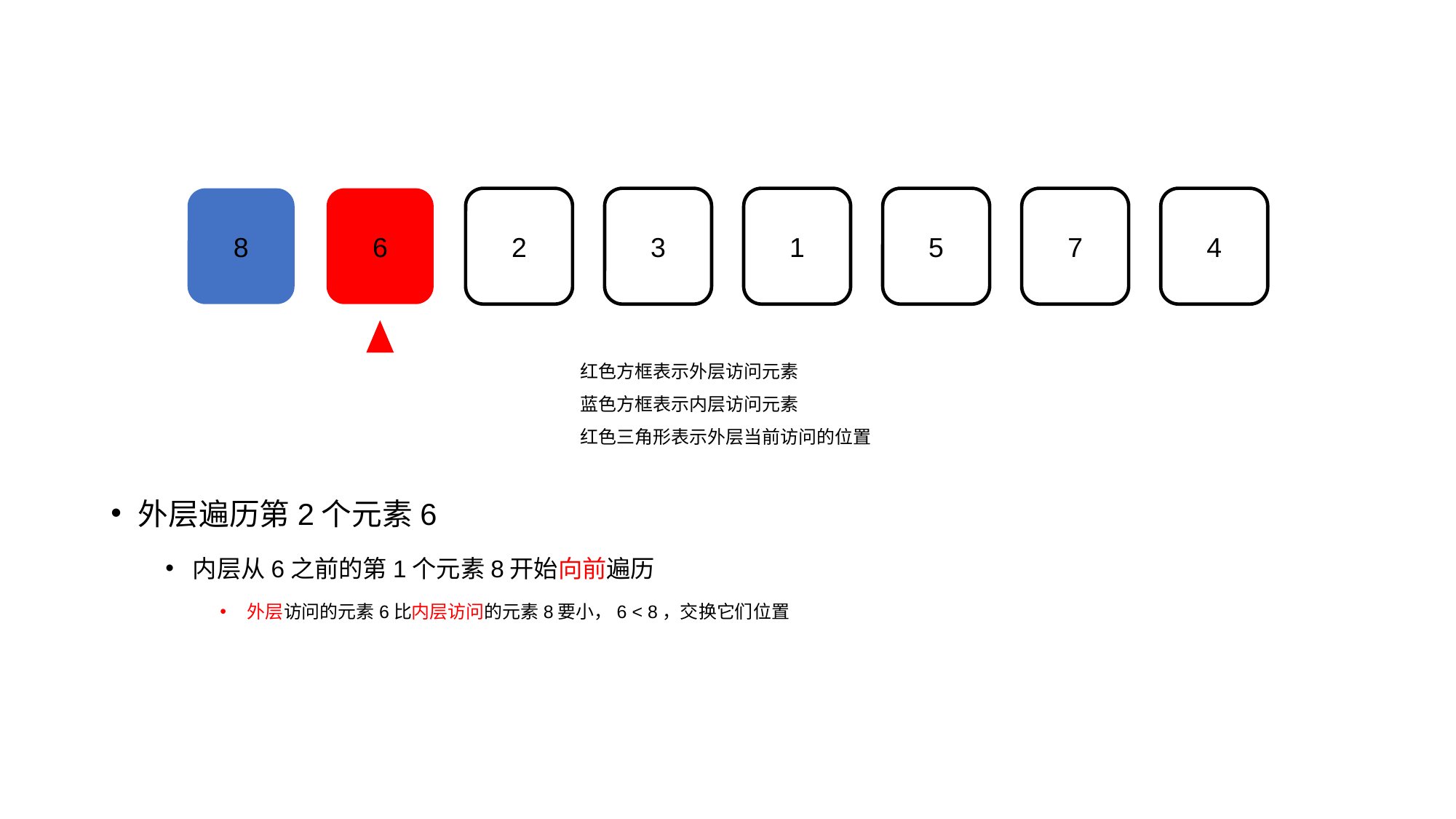

8
6
2
3
1
5
7
4

红色方框表示外层访问元素
蓝色方框表示内层访问元素
红色三角形表示外层当前访问的位置
外层遍历第2个元素6
内层从6之前的第1个元素8开始向前遍历
外层访问的元素6比内层访问的元素8要小，6 < 8，交换它们位置